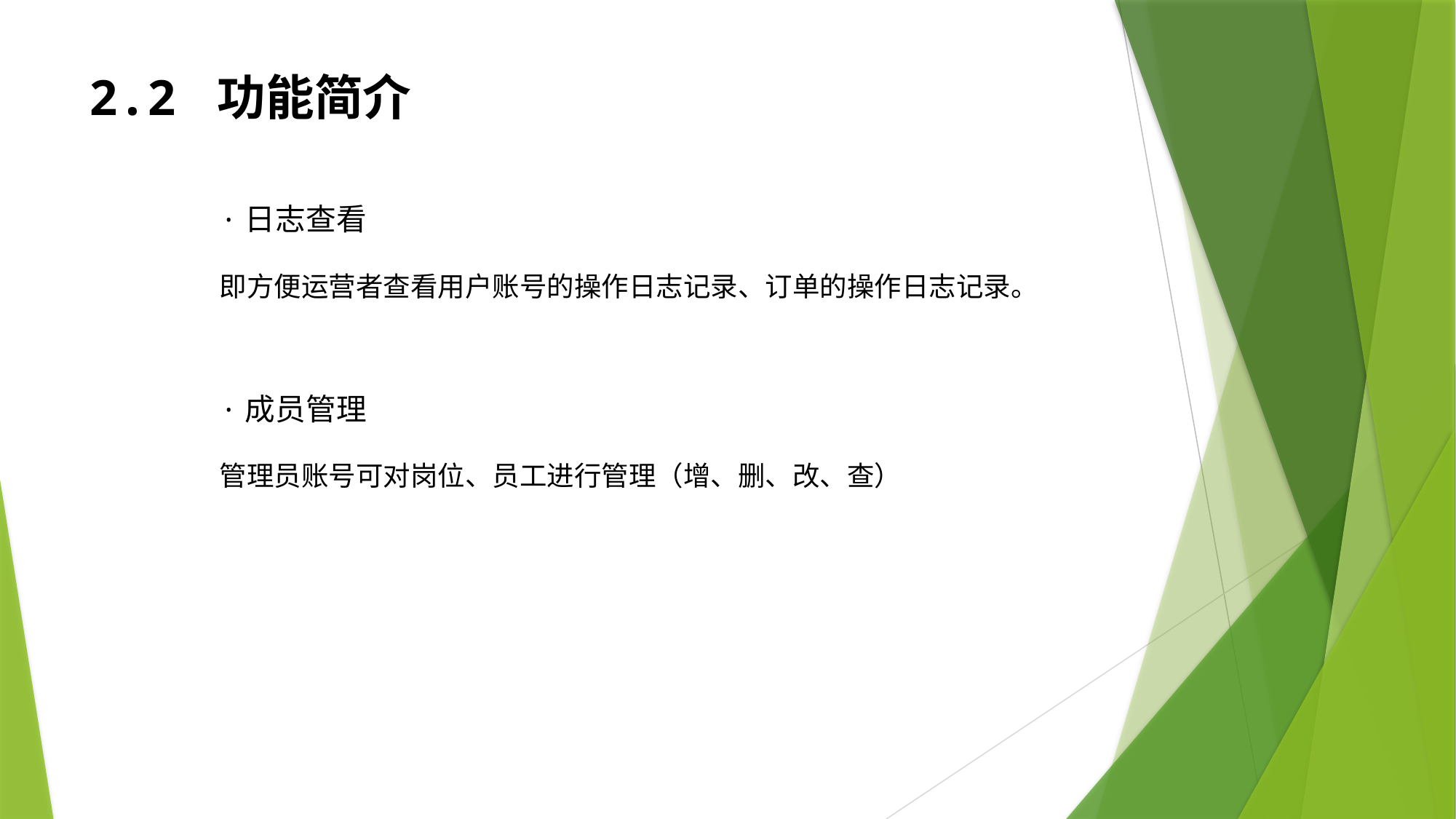

2.2 功能简介
·日志查看
即方便运营者查看用户账号的操作日志记录、订单的操作日志记录。
·成员管理
管理员账号可对岗位、员工进行管理（增、删、改、查）